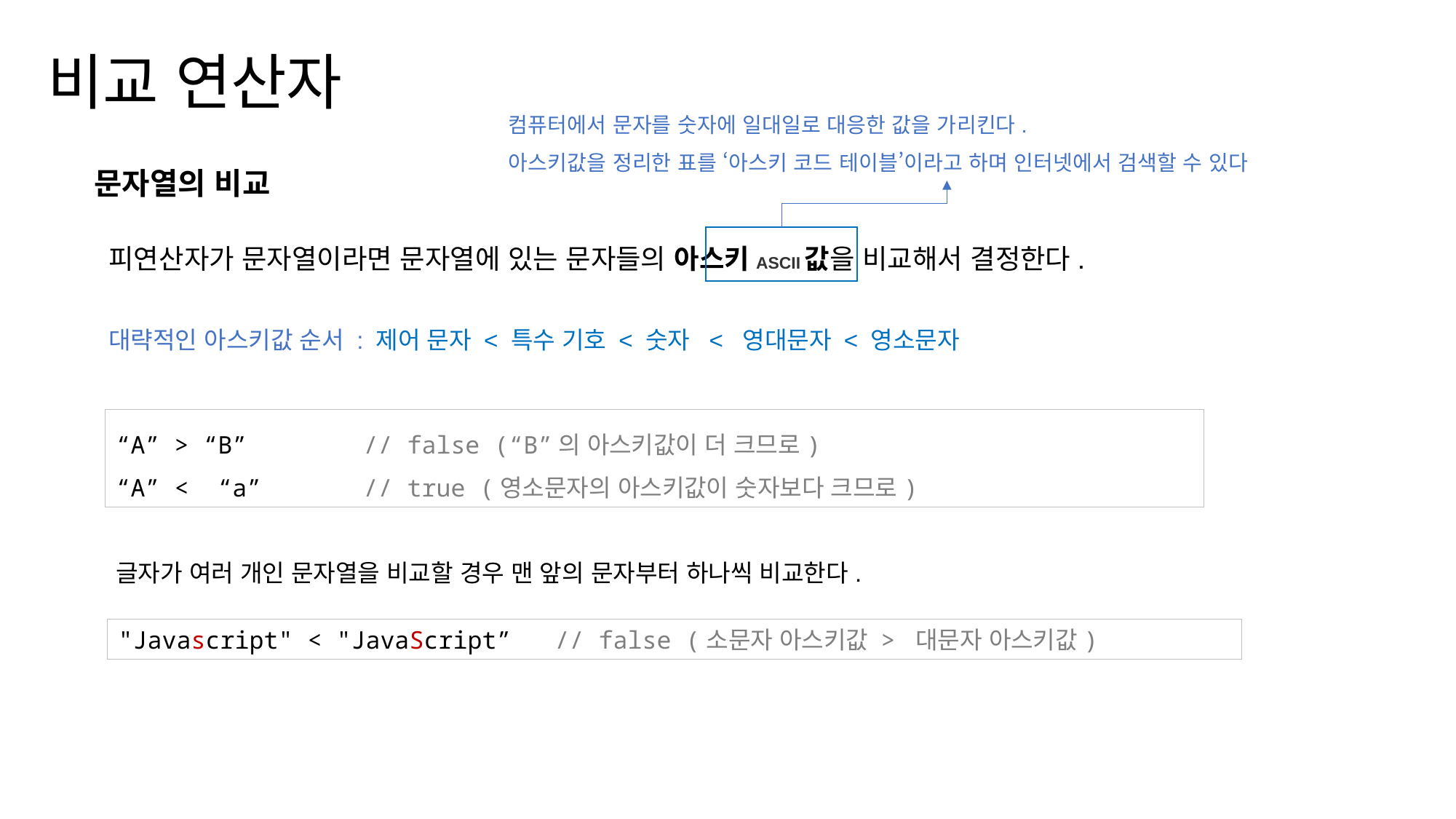

비교 연산자
컴퓨터에서 문자를 숫자에 일대일로 대응한 값을 가리킨다.
아스키값을 정리한 표를 ‘아스키 코드 테이블’이라고 하며 인터넷에서 검색할 수 있다
문자열의 비교

피연산자가 문자열이라면 문자열에 있는 문자들의 아스키ASCII값을 비교해서 결정한다.
대략적인 아스키값 순서 : 제어 문자 < 특수 기호 < 숫자  <  영대문자 < 영소문자
“A” > “B”        // false (“B”의 아스키값이 더 크므로)
“A” <  “a”       // true (영소문자의 아스키값이 숫자보다 크므로)
글자가 여러 개인 문자열을 비교할 경우 맨 앞의 문자부터 하나씩 비교한다.
"Javascript" < "JavaScript”   // false (소문자 아스키값 > 대문자 아스키값)